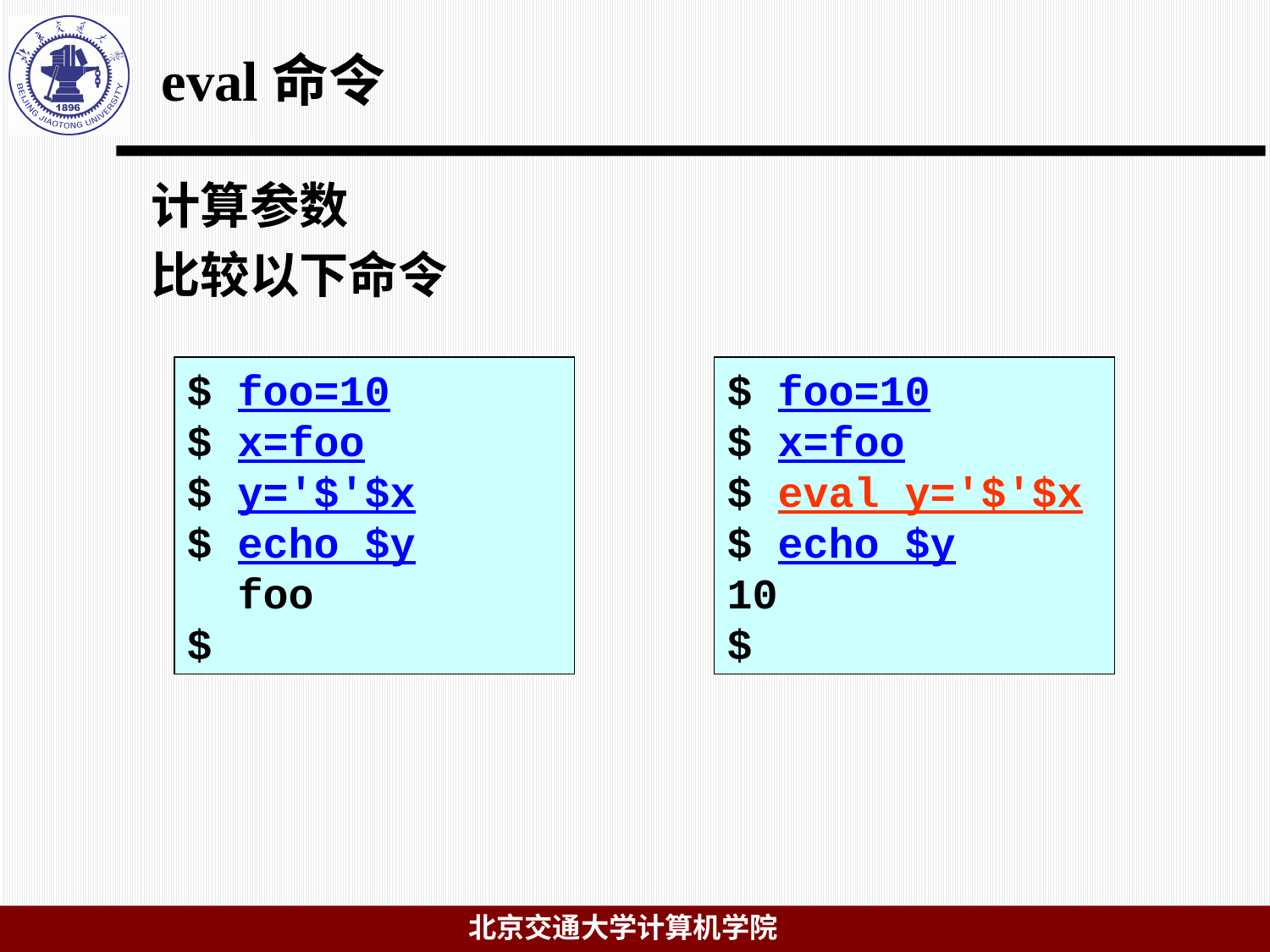

# eval命令
计算参数
比较以下命令
$ foo=10
$ x=foo
$ y='$'$x
$ echo $y
  foo
$
$ foo=10
$ x=foo
$ eval y='$'$x
$ echo $y
10
$